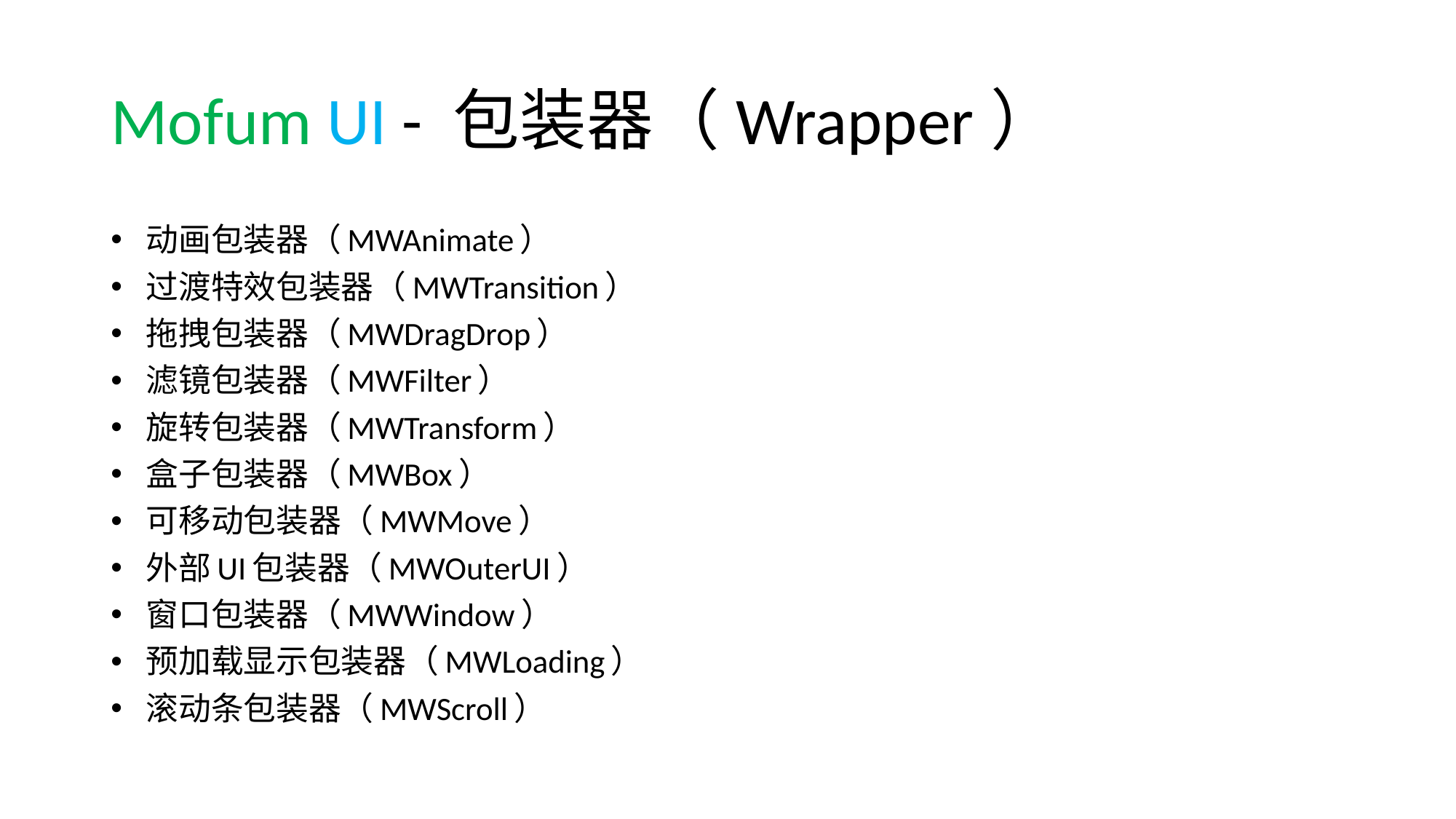

# Mofum UI - 包装器（Wrapper）
动画包装器（MWAnimate）
过渡特效包装器（MWTransition）
拖拽包装器（MWDragDrop）
滤镜包装器（MWFilter）
旋转包装器（MWTransform）
盒子包装器（MWBox）
可移动包装器（MWMove）
外部UI包装器（MWOuterUI）
窗口包装器（MWWindow）
预加载显示包装器（MWLoading）
滚动条包装器（MWScroll）